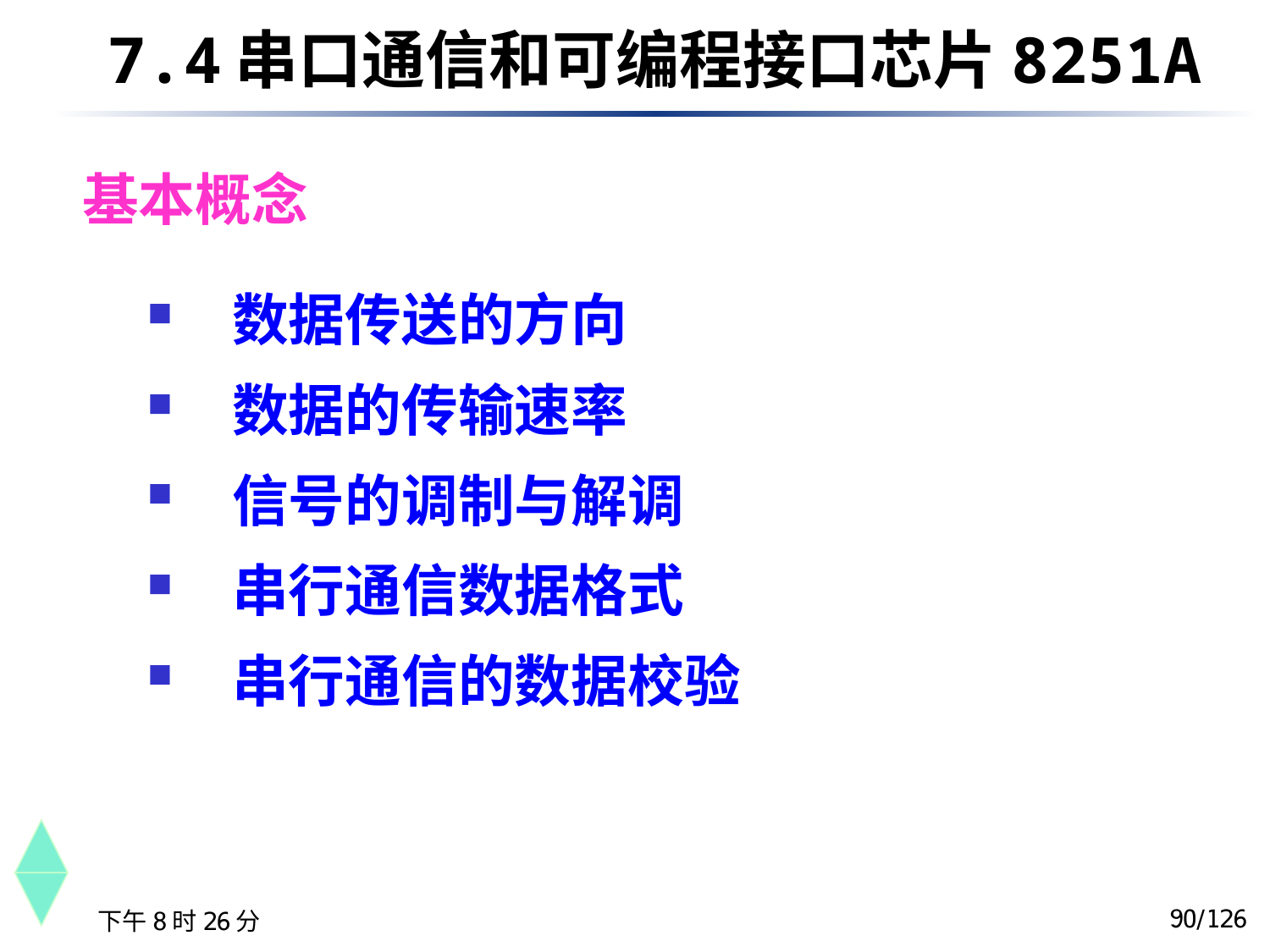

7.4	串口通信和可编程接口芯片8251A
基本概念
数据传送的方向
数据的传输速率
信号的调制与解调
串行通信数据格式
串行通信的数据校验
90/126
下午8时26分